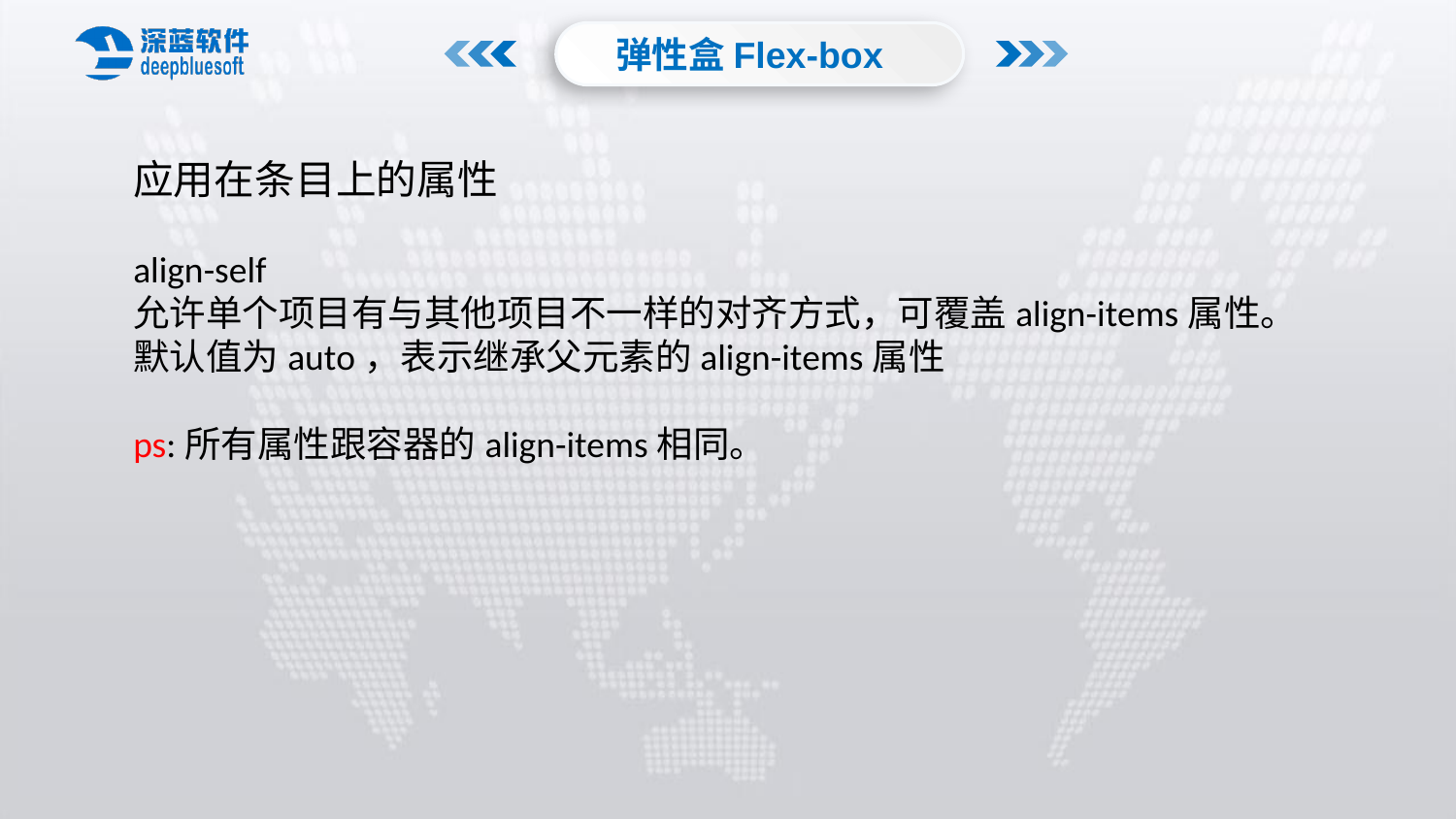

弹性盒Flex-box

应用在条目上的属性

align-self
允许单个项目有与其他项目不一样的对齐方式，可覆盖align-items属性。默认值为auto，表示继承父元素的align-items属性

ps:所有属性跟容器的align-items相同。